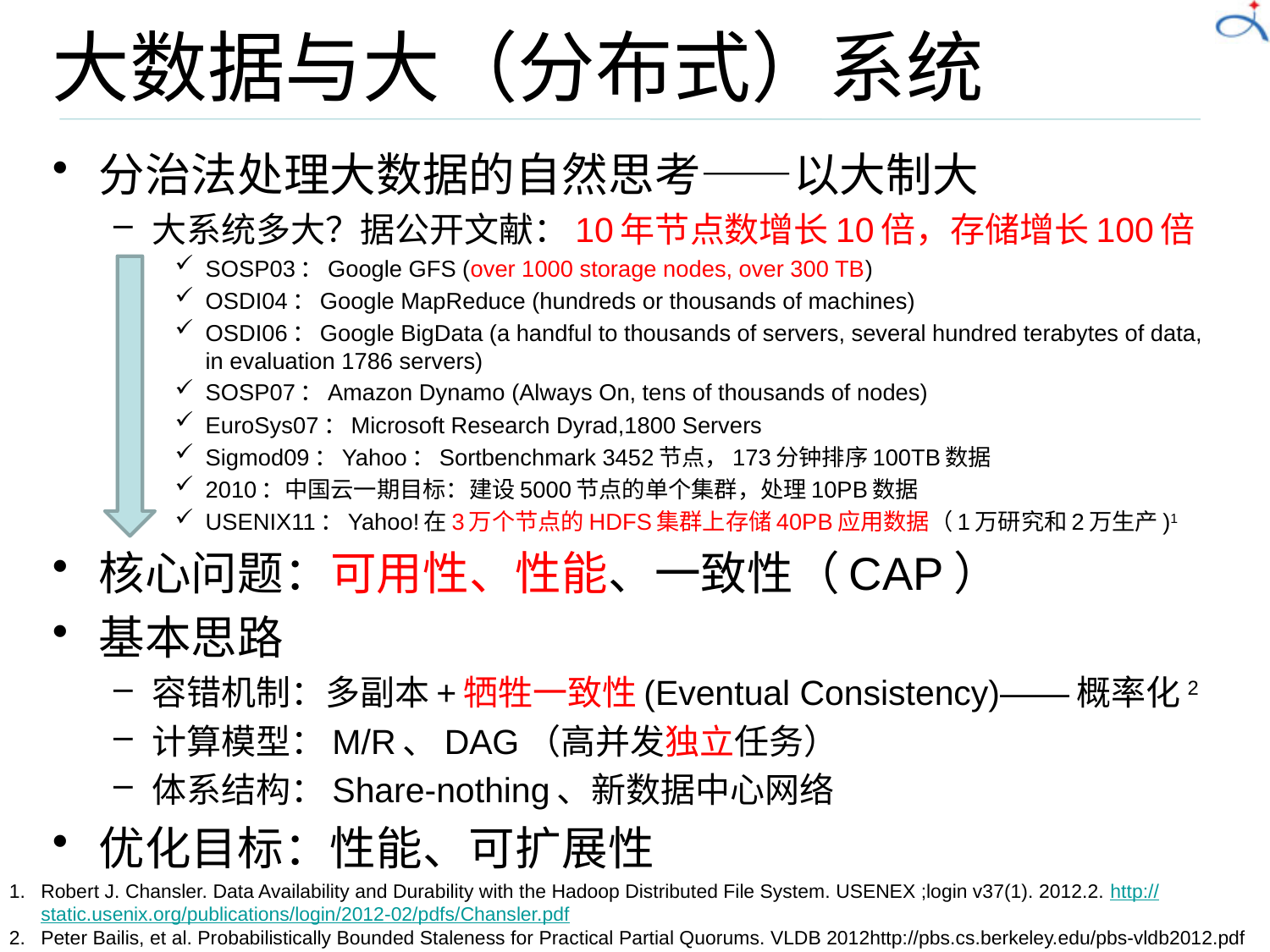

# 大数据与大（分布式）系统
分治法处理大数据的自然思考——以大制大
大系统多大？据公开文献：10年节点数增长10倍，存储增长100倍
SOSP03：Google GFS (over 1000 storage nodes, over 300 TB)
OSDI04：Google MapReduce (hundreds or thousands of machines)
OSDI06：Google BigData (a handful to thousands of servers, several hundred terabytes of data, in evaluation 1786 servers)
SOSP07：Amazon Dynamo (Always On, tens of thousands of nodes)
EuroSys07：Microsoft Research Dyrad,1800 Servers
Sigmod09：Yahoo：Sortbenchmark 3452节点，173分钟排序100TB数据
2010：中国云一期目标：建设5000节点的单个集群，处理10PB数据
USENIX11：Yahoo!在3万个节点的HDFS集群上存储40PB应用数据（1万研究和2万生产)1
核心问题：可用性、性能、一致性（CAP）
基本思路
容错机制：多副本+牺牲一致性(Eventual Consistency)——概率化2
计算模型：M/R、DAG（高并发独立任务）
体系结构：Share-nothing、新数据中心网络
优化目标：性能、可扩展性

Robert J. Chansler. Data Availability and Durability with the Hadoop Distributed File System. USENEX ;login v37(1). 2012.2. http://static.usenix.org/publications/login/2012-02/pdfs/Chansler.pdf
Peter Bailis, et al. Probabilistically Bounded Staleness for Practical Partial Quorums. VLDB 2012http://pbs.cs.berkeley.edu/pbs-vldb2012.pdf